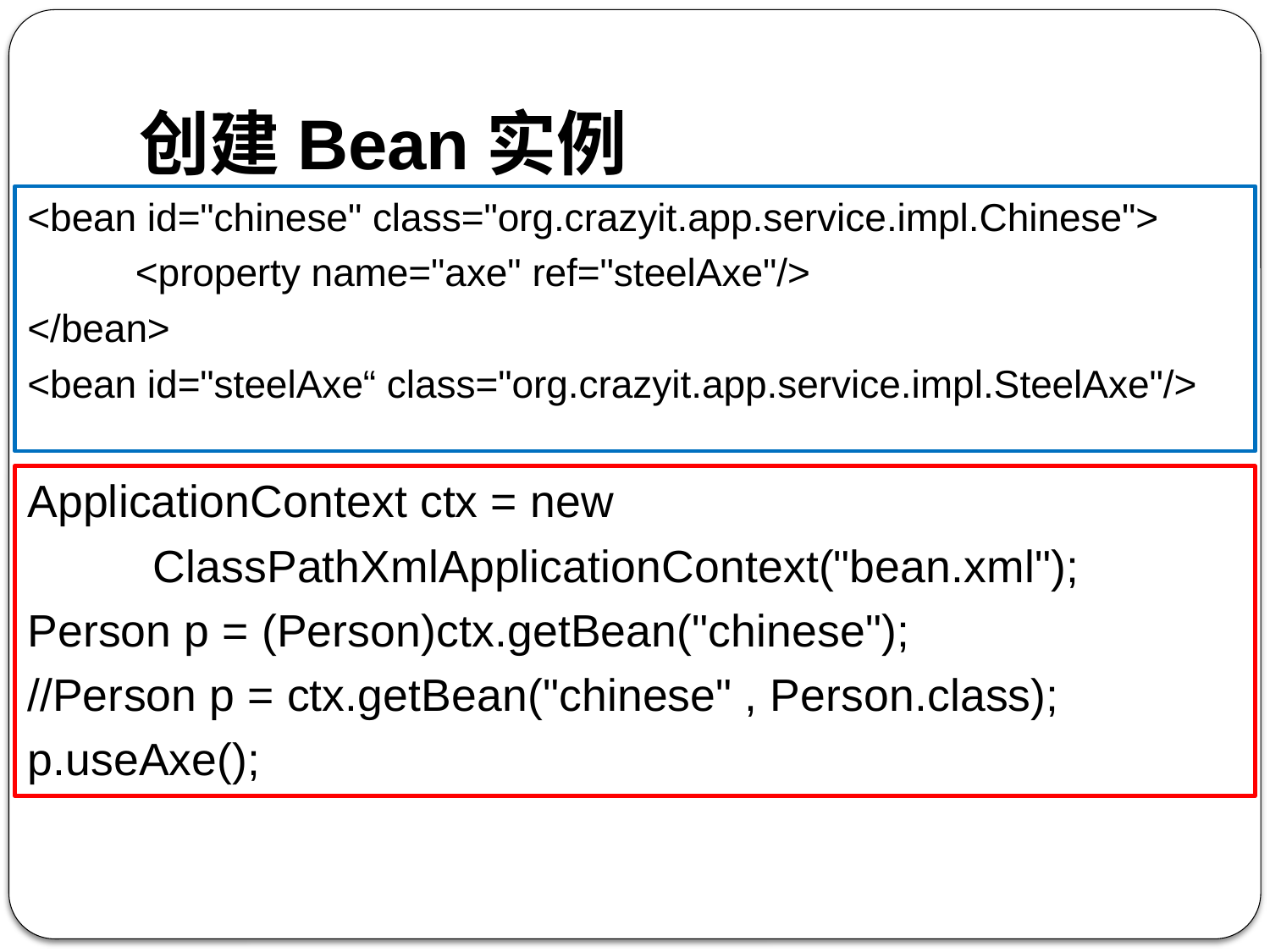

# 创建Bean实例
<bean id="chinese" class="org.crazyit.app.service.impl.Chinese">
	<property name="axe" ref="steelAxe"/>
</bean>
<bean id="steelAxe“ class="org.crazyit.app.service.impl.SteelAxe"/>
ApplicationContext ctx = new
			ClassPathXmlApplicationContext("bean.xml");
Person p = (Person)ctx.getBean("chinese");
//Person p = ctx.getBean("chinese" , Person.class);
p.useAxe();